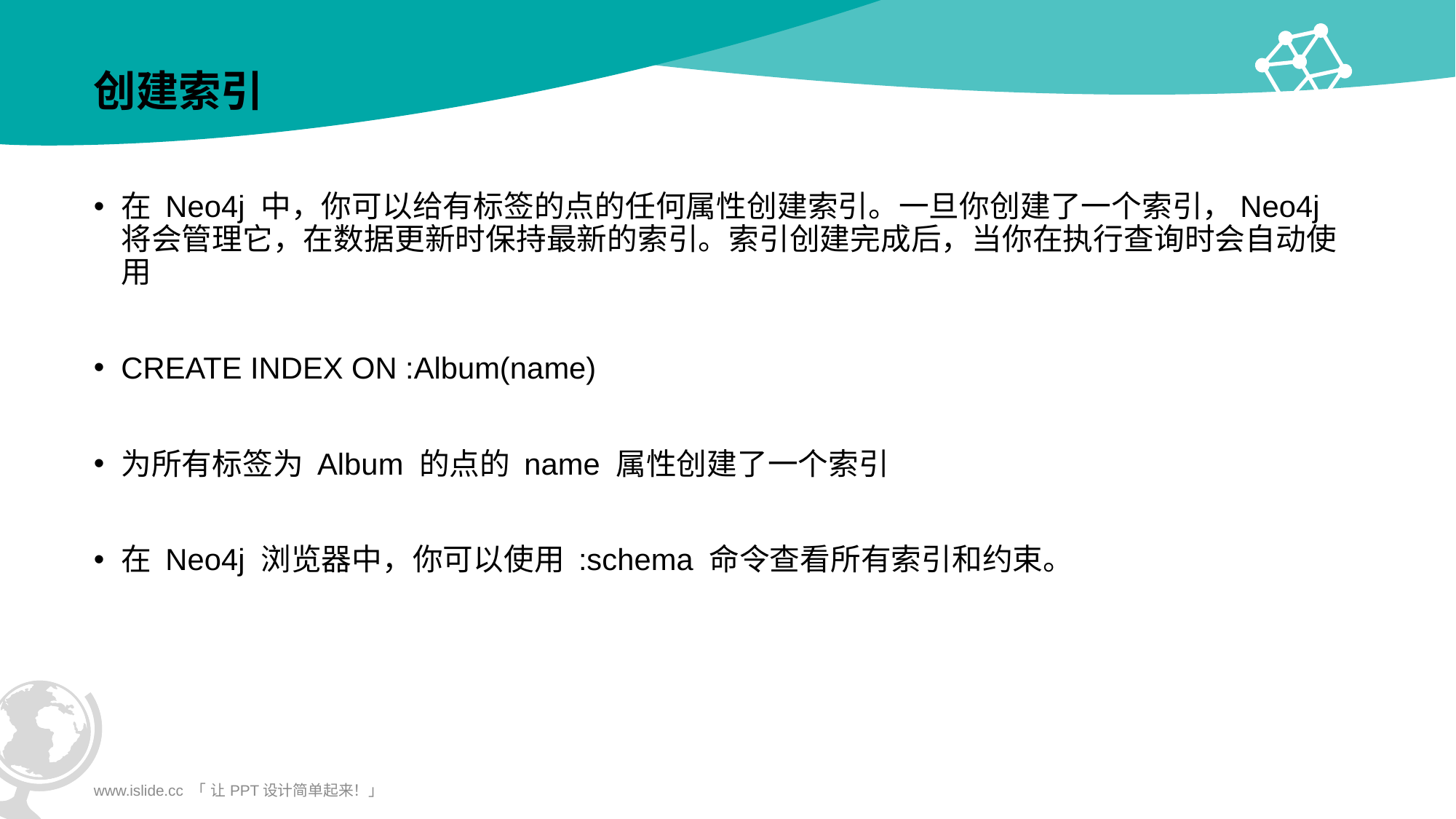

# 创建索引

在 Neo4j 中，你可以给有标签的点的任何属性创建索引。一旦你创建了一个索引，Neo4j 将会管理它，在数据更新时保持最新的索引。索引创建完成后，当你在执行查询时会自动使用

CREATE INDEX ON :Album(name)

为所有标签为 Album 的点的 name 属性创建了一个索引

在 Neo4j 浏览器中，你可以使用 :schema 命令查看所有索引和约束。
www.islide.cc 「 让PPT设计简单起来！」
23